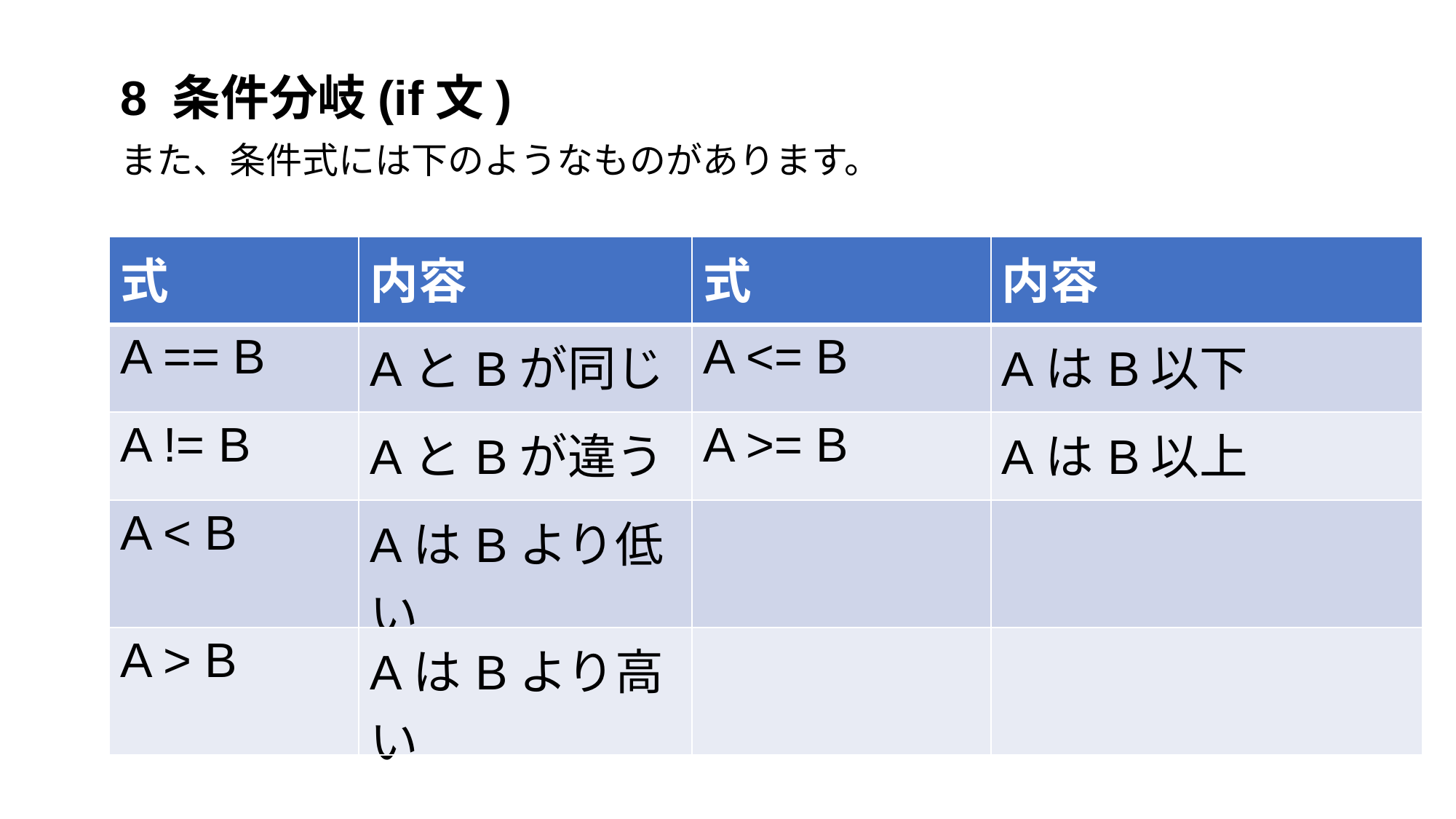

8 条件分岐(if文)
また、条件式には下のようなものがあります。
| 式 | 内容 | 式 | 内容 |
| --- | --- | --- | --- |
| A == B | AとBが同じ | A <= B | AはB以下 |
| A != B | AとBが違う | A >= B | AはB以上 |
| A < B | AはBより低い |  |  |
| A > B | AはBより高い |  |  |